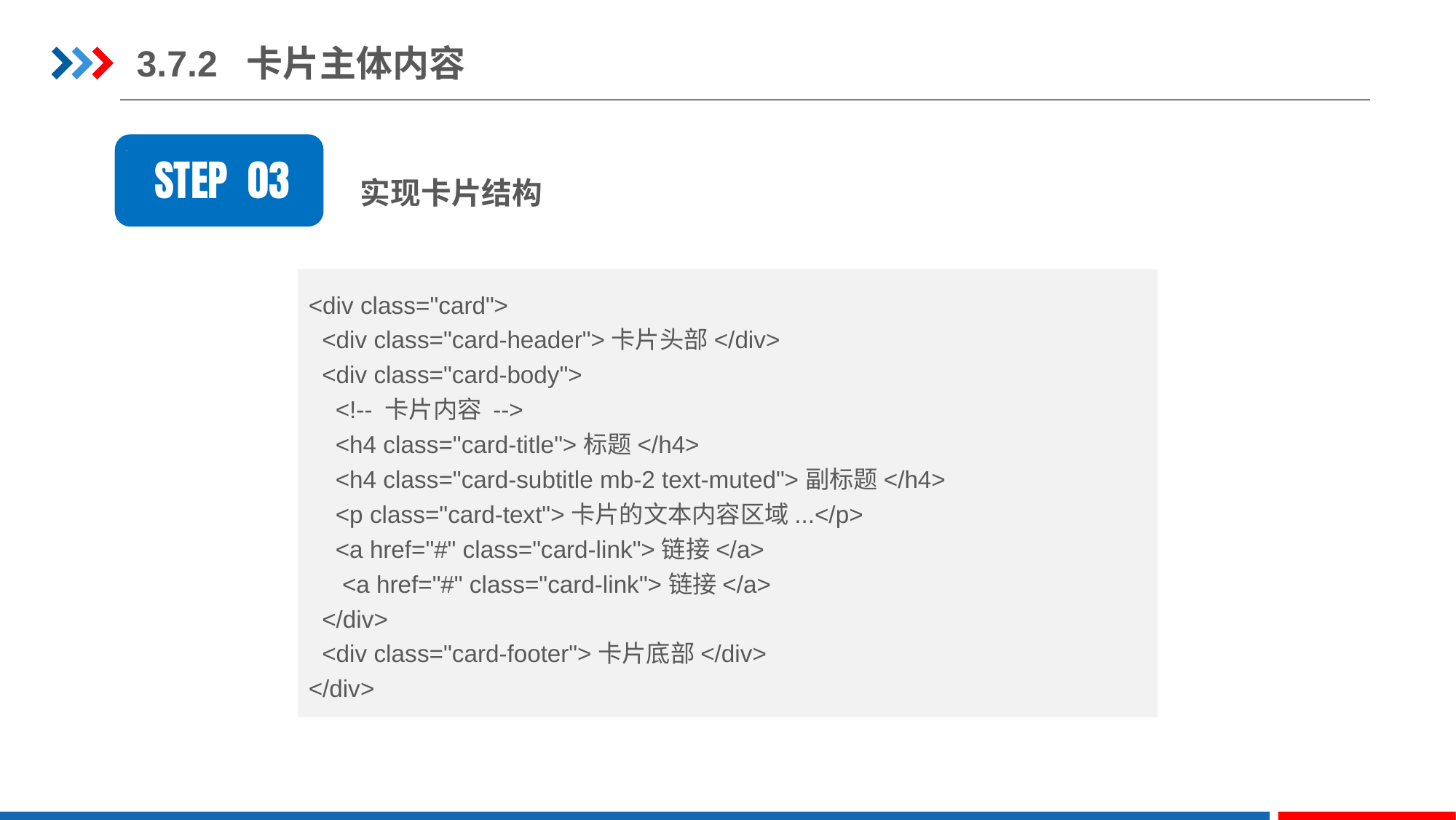

3.7.2  卡片主体内容

STEP  03
实现卡片结构
<div class="card">
  <div class="card-header">卡片头部</div>
  <div class="card-body">
    <!-- 卡片内容 -->
    <h4 class="card-title">标题</h4>
    <h4 class="card-subtitle mb-2 text-muted">副标题</h4>
    <p class="card-text">卡片的文本内容区域...</p>
    <a href="#" class="card-link">链接</a>
     <a href="#" class="card-link">链接</a>
  </div>
  <div class="card-footer">卡片底部</div>
</div>